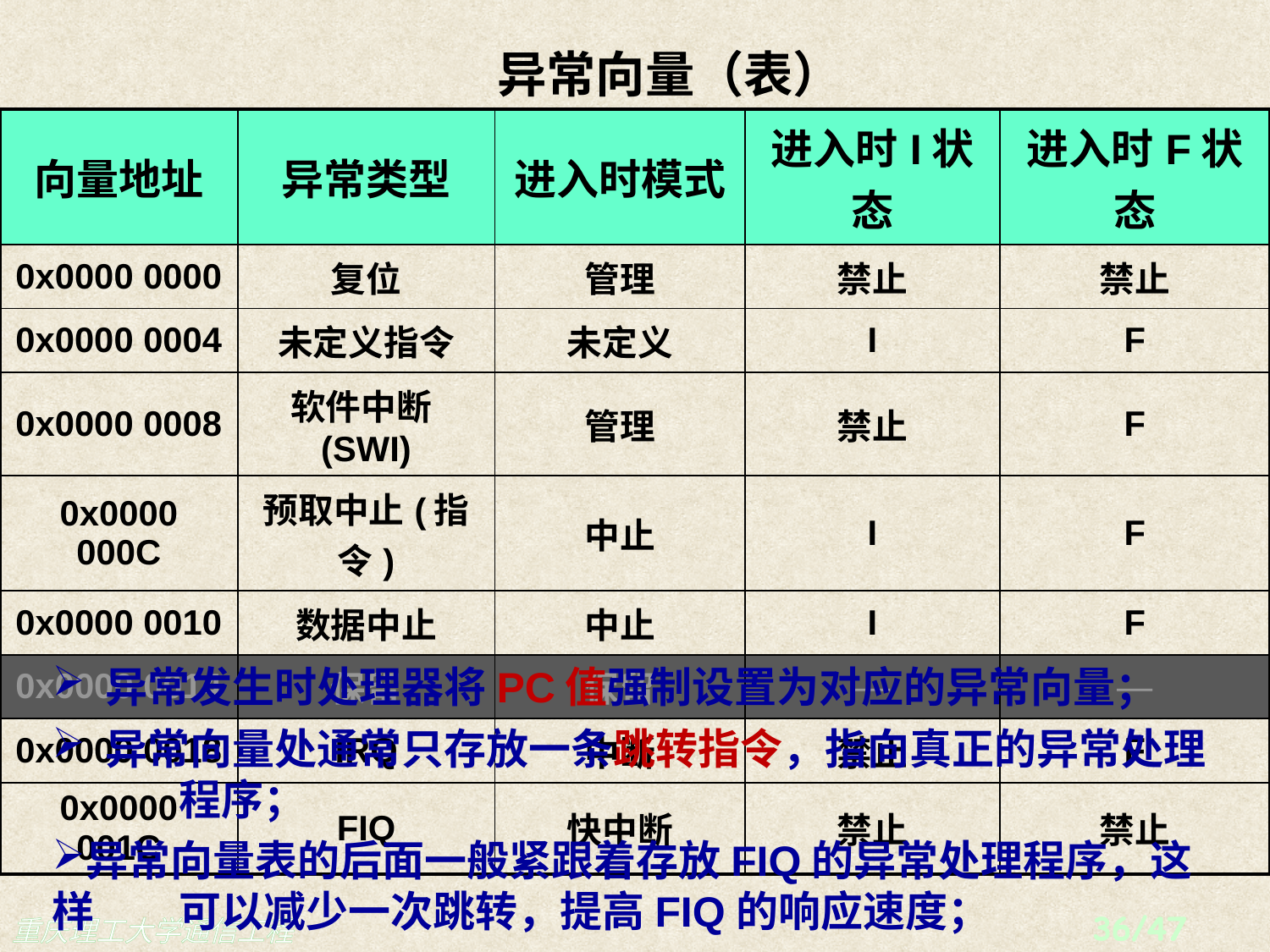

异常向量（表）
| 向量地址 | 异常类型 | 进入时模式 | 进入时I状态 | 进入时F状态 |
| --- | --- | --- | --- | --- |
| 0x0000 0000 | 复位 | 管理 | 禁止 | 禁止 |
| 0x0000 0004 | 未定义指令 | 未定义 | I | F |
| 0x0000 0008 | 软件中断(SWI) | 管理 | 禁止 | F |
| 0x0000 000C | 预取中止(指令) | 中止 | I | F |
| 0x0000 0010 | 数据中止 | 中止 | I | F |
| 0x0000 0014 | 保留 | 保留 | — | — |
| 0x0000 0018 | IRQ | 中断 | 禁止 | F |
| 0x0000 001C | FIQ | 快中断 | 禁止 | 禁止 |
 异常发生时处理器将PC值强制设置为对应的异常向量；
 异常向量处通常只存放一条跳转指令，指向真正的异常处理	程序；
异常向量表的后面一般紧跟着存放FIQ的异常处理程序，这样	可以减少一次跳转，提高FIQ的响应速度；